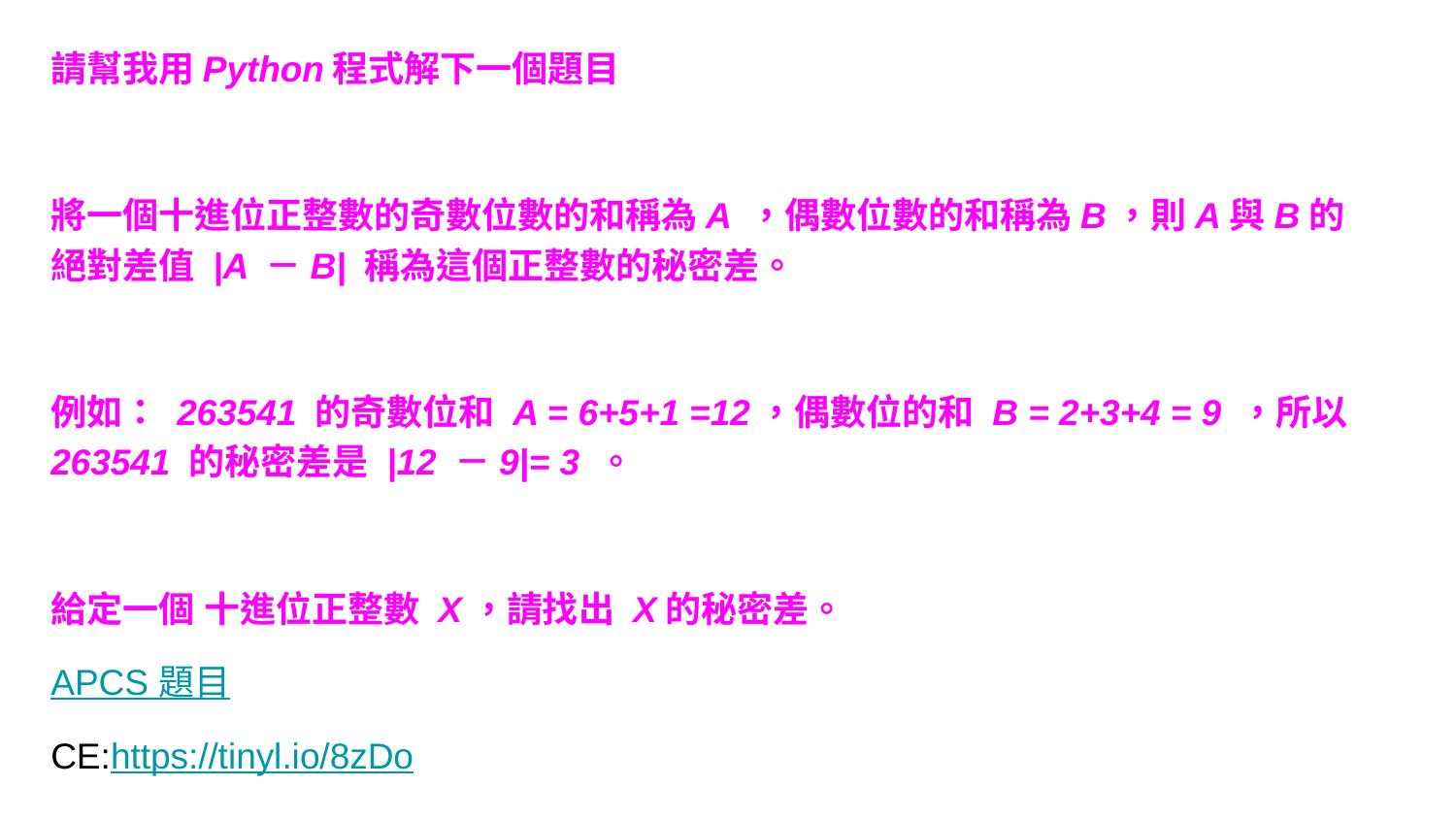

請幫我用Python程式解下一個題目

將一個十進位正整數的奇數位數的和稱為A ，偶數位數的和稱為B，則A與B的絕對差值 |A －B| 稱為這個正整數的秘密差。

例如： 263541 的奇數位和 A = 6+5+1 =12，偶數位的和 B = 2+3+4 = 9 ，所以 263541 的秘密差是 |12 －9|= 3 。

給定一個 十進位正整數 X，請找出 X的秘密差。
APCS 題目
CE:https://tinyl.io/8zDo